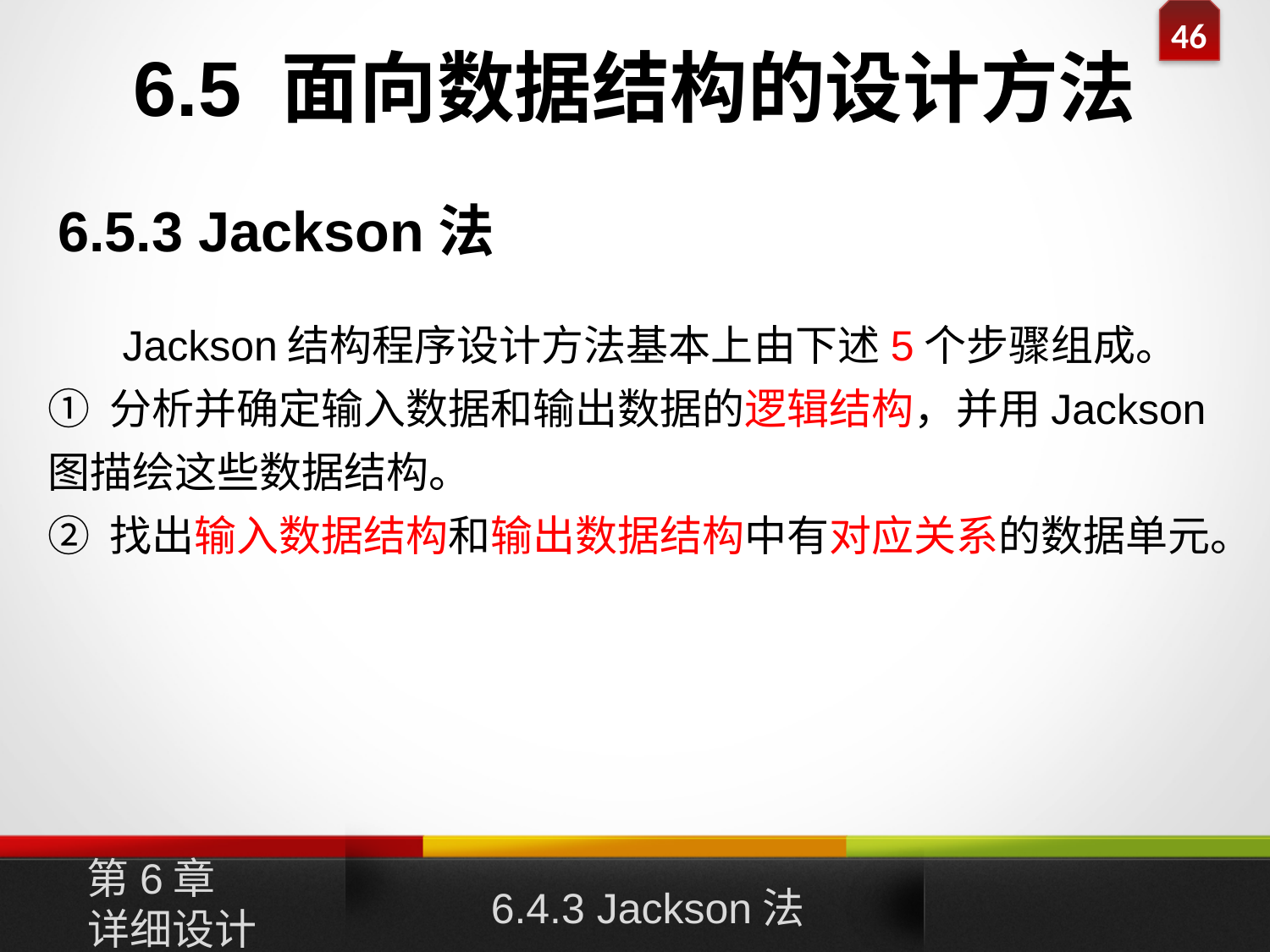

# 6.5 面向数据结构的设计方法
6.5.3 Jackson法

Jackson结构程序设计方法基本上由下述5个步骤组成。
① 分析并确定输入数据和输出数据的逻辑结构，并用Jackson图描绘这些数据结构。
② 找出输入数据结构和输出数据结构中有对应关系的数据单元。
第6章
详细设计
6.4.3 Jackson法